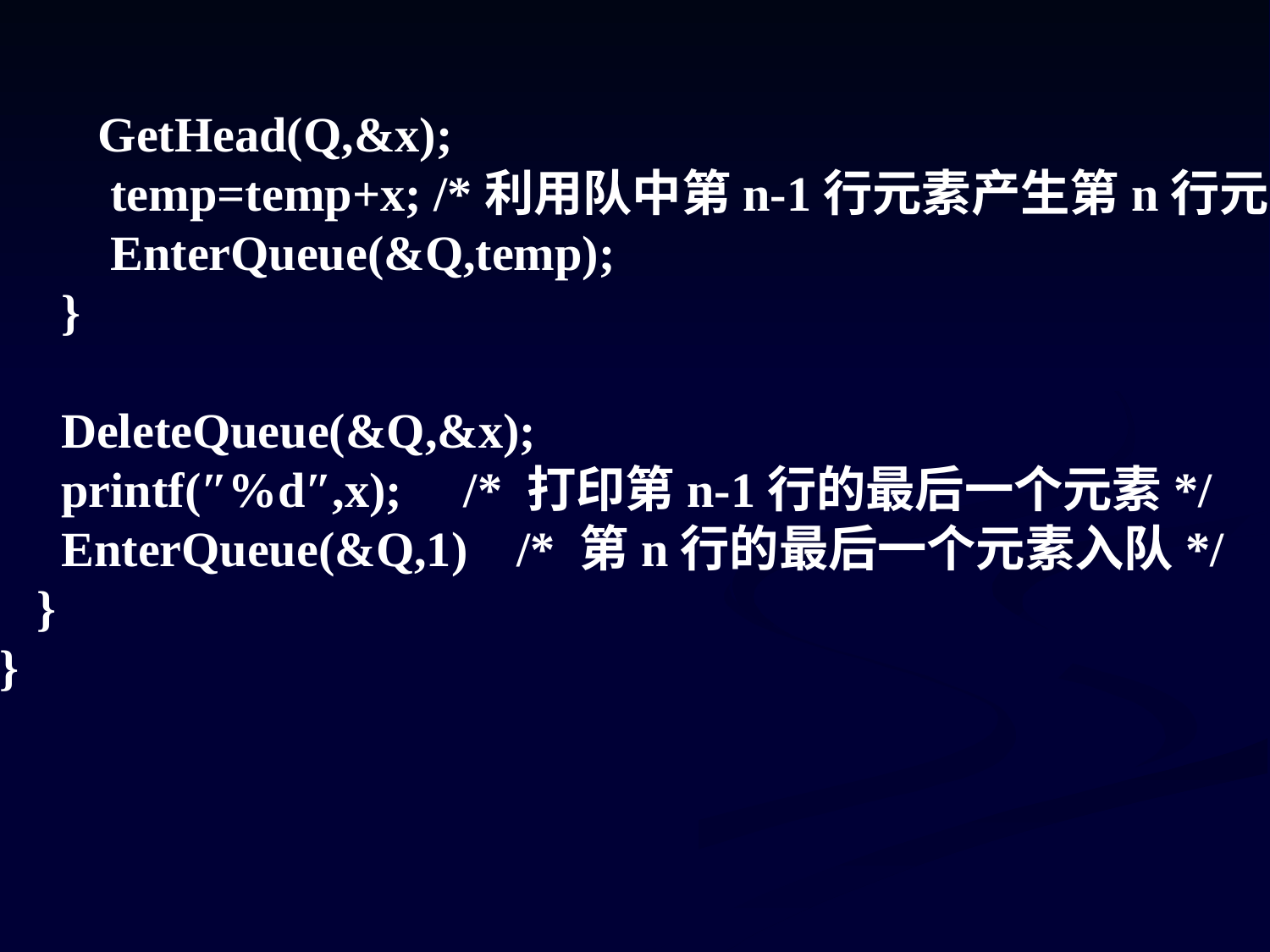

GetHead(Q,&x);
         temp=temp+x; /*利用队中第n-1行元素产生第n行元素*/
         EnterQueue(&Q,temp);
     }

     DeleteQueue(&Q,&x);
     printf(″%d″,x);     /* 打印第n-1行的最后一个元素*/
     EnterQueue(&Q,1)    /* 第n行的最后一个元素入队*/
   }
}